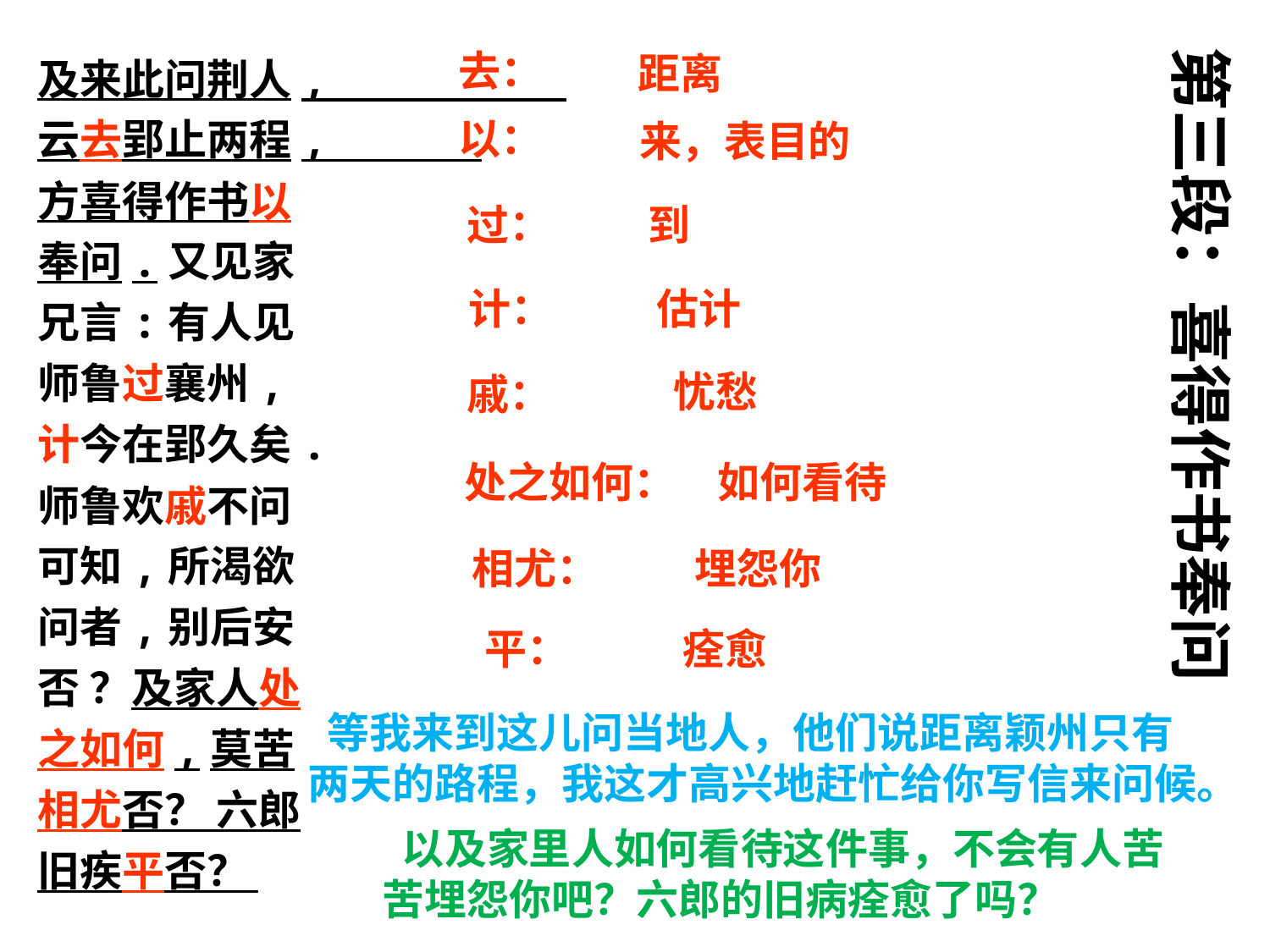

第三段：喜得作书奉问
及来此问荆人,云去郢止两程,方喜得作书以奉问.又见家兄言:有人见师鲁过襄州,计今在郢久矣.师鲁欢戚不问可知,所渴欲问者,别后安否 ？及家人处之如何,莫苦相尤否？ 六郎旧疾平否？
去：
距离
以：
来，表目的
到
过：
估计
计：
忧愁
戚：
如何看待
处之如何：
相尤：
埋怨你
痊愈
平：
 等我来到这儿问当地人，他们说距离颖州只有两天的路程，我这才高兴地赶忙给你写信来问候。
 以及家里人如何看待这件事，不会有人苦苦埋怨你吧？六郎的旧病痊愈了吗？